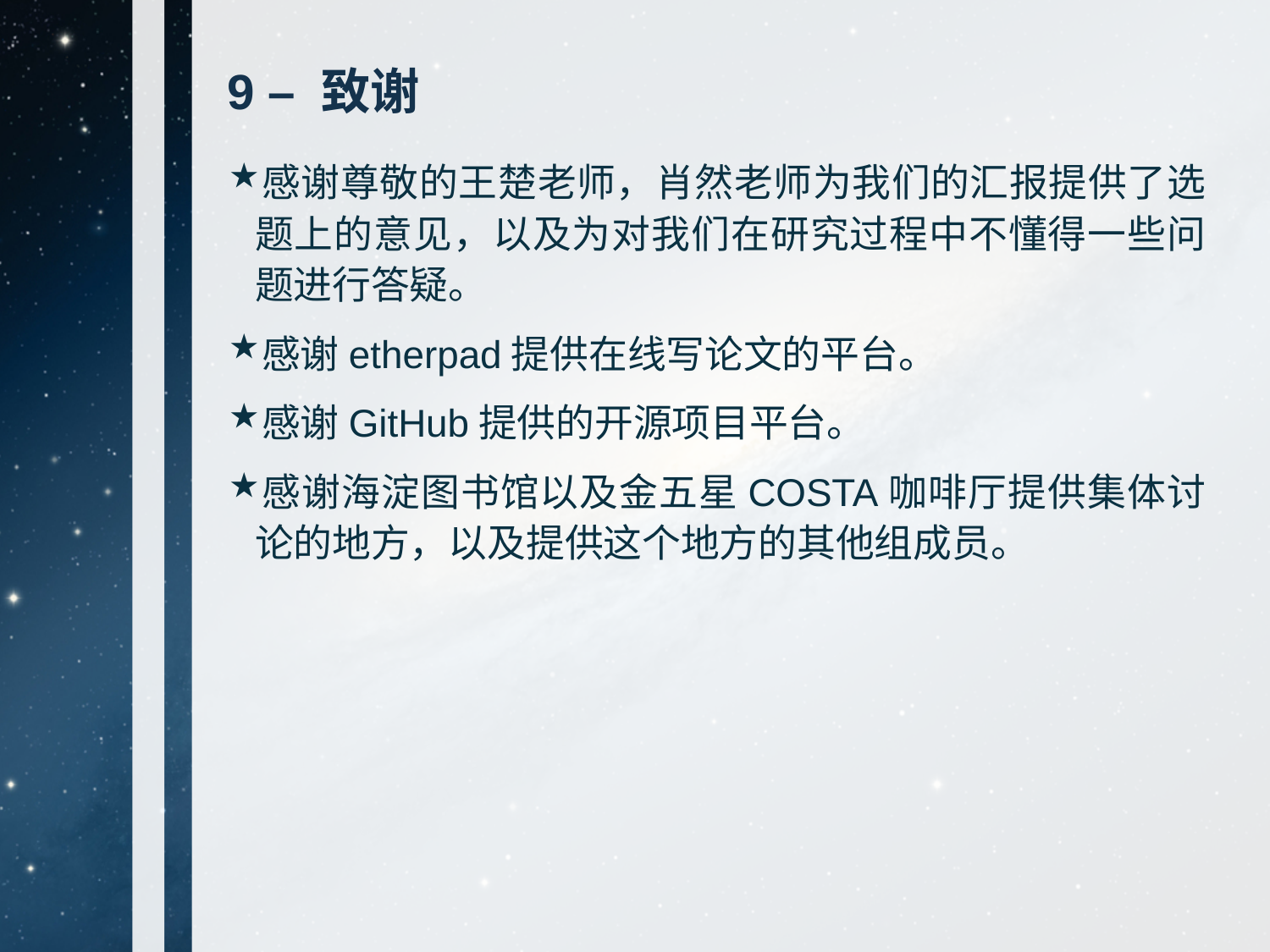

# 9 – 致谢
感谢尊敬的王楚老师，肖然老师为我们的汇报提供了选题上的意见，以及为对我们在研究过程中不懂得一些问题进行答疑。
感谢etherpad提供在线写论文的平台。
感谢GitHub提供的开源项目平台。
感谢海淀图书馆以及金五星COSTA咖啡厅提供集体讨论的地方，以及提供这个地方的其他组成员。